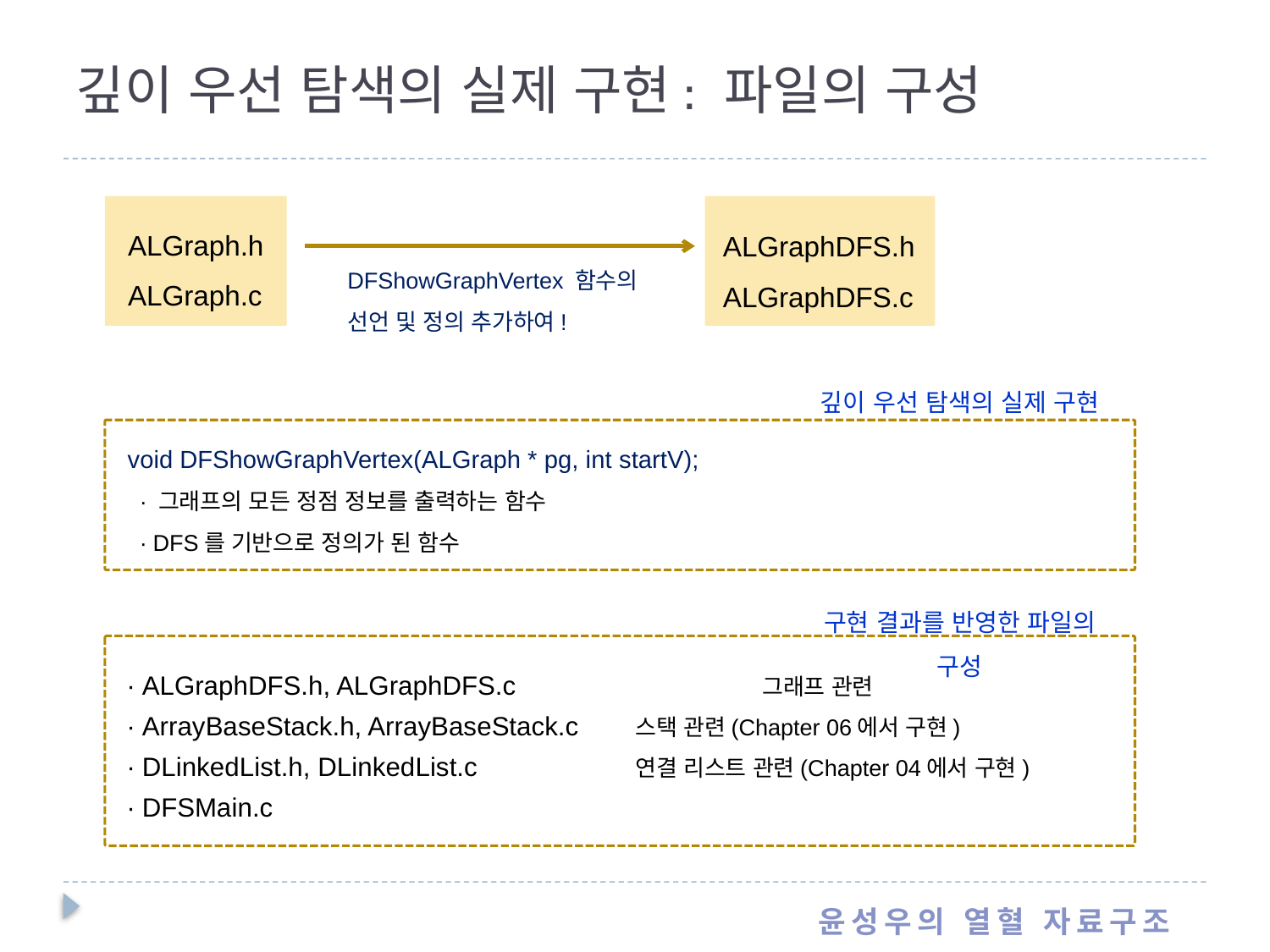

# 깊이 우선 탐색의 실제 구현: 파일의 구성

ALGraph.h
ALGraph.c
ALGraphDFS.h
ALGraphDFS.c
DFShowGraphVertex 함수의
선언 및 정의 추가하여!
깊이 우선 탐색의 실제 구현

void DFShowGraphVertex(ALGraph * pg, int startV);
  ∙ 그래프의 모든 정점 정보를 출력하는 함수
  ∙ DFS를 기반으로 정의가 된 함수
구현 결과를 반영한 파일의 구성

∙ ALGraphDFS.h, ALGraphDFS.c 		그래프 관련
∙ ArrayBaseStack.h, ArrayBaseStack.c 	스택 관련(Chapter 06에서 구현)
∙ DLinkedList.h, DLinkedList.c 		연결 리스트 관련(Chapter 04에서 구현)
∙ DFSMain.c
윤성우의 열혈 자료구조